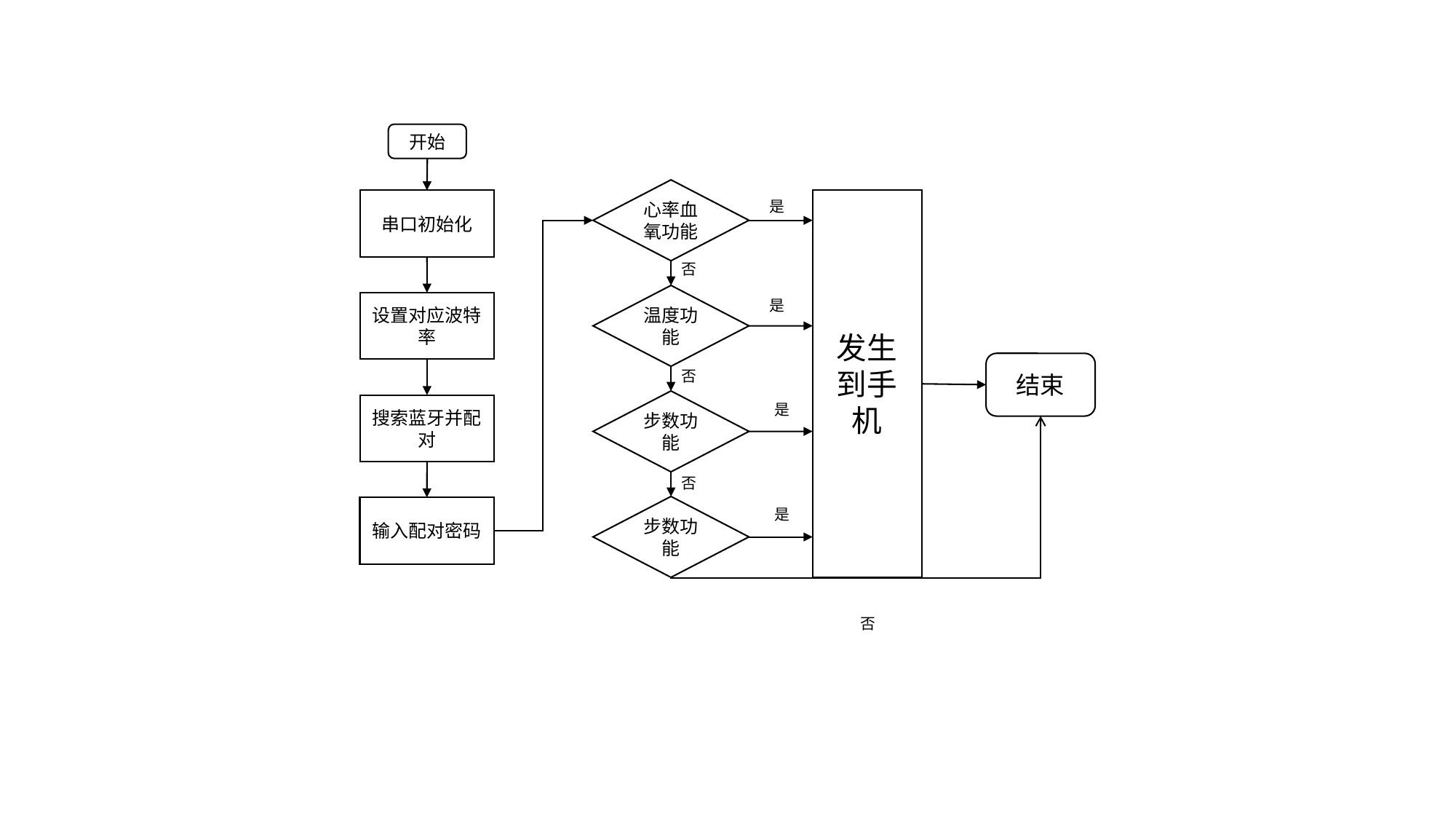

开始
心率血氧功能
发生到手机
串口初始化
是
否
温度功能
是
设置对应波特率
结束
否
步数功能
搜索蓝牙并配对
是
否
步数功能
输入配对密码
是
否